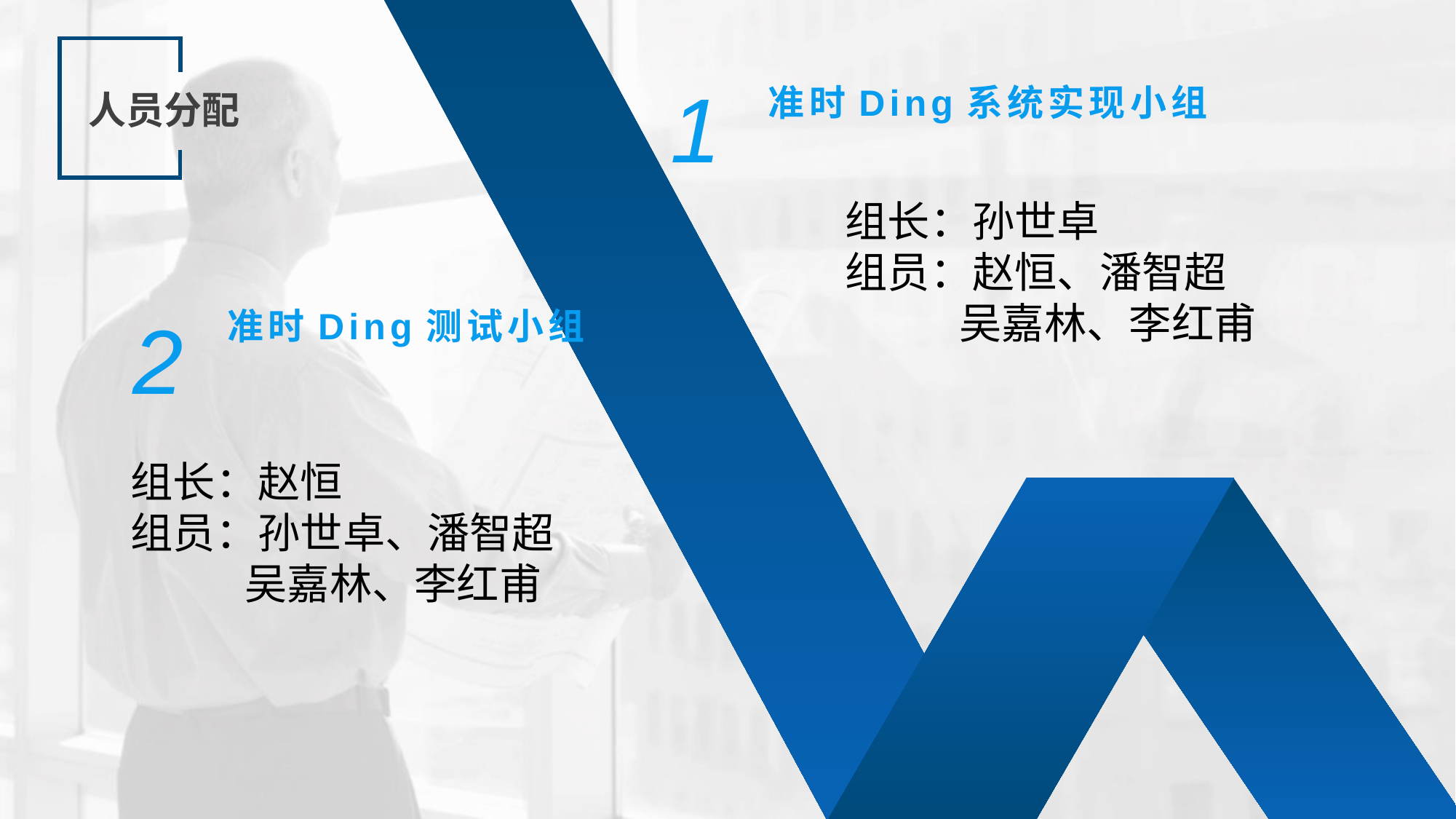

1
准时Ding系统实现小组

人员分配
组长：孙世卓
组员：赵恒、潘智超
           吴嘉林、李红甫

2
准时Ding测试小组

组长：赵恒
组员：孙世卓、潘智超
           吴嘉林、李红甫